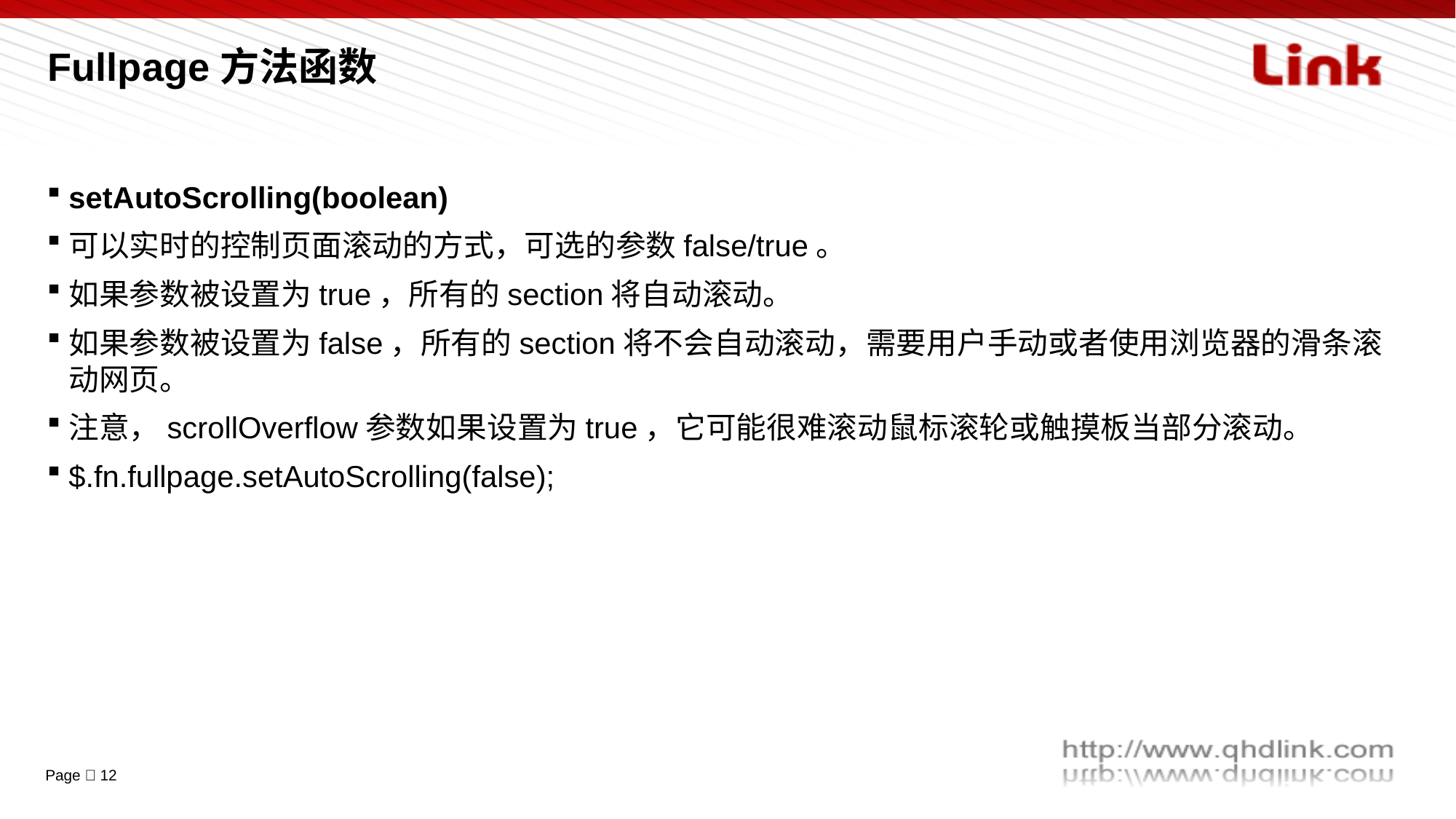

# Fullpage方法函数
setAutoScrolling(boolean)
可以实时的控制页面滚动的方式，可选的参数false/true。
如果参数被设置为true，所有的section将自动滚动。
如果参数被设置为false，所有的section将不会自动滚动，需要用户手动或者使用浏览器的滑条滚动网页。
注意，scrollOverflow参数如果设置为true，它可能很难滚动鼠标滚轮或触摸板当部分滚动。
$.fn.fullpage.setAutoScrolling(false);